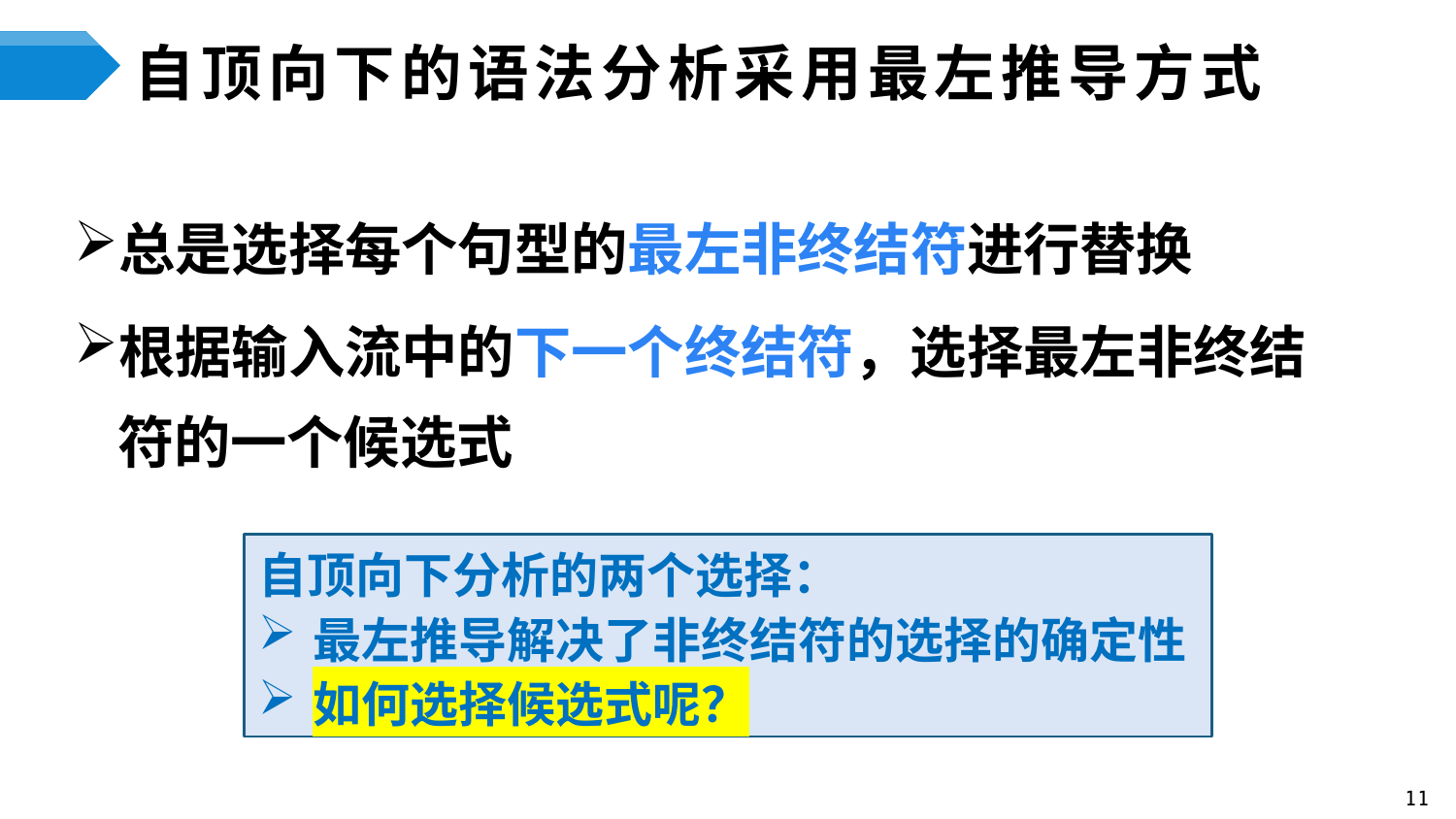

# 自顶向下的语法分析采用最左推导方式
总是选择每个句型的最左非终结符进行替换
根据输入流中的下一个终结符，选择最左非终结符的一个候选式
自顶向下分析的两个选择：
最左推导解决了非终结符的选择的确定性
如何选择候选式呢？
11